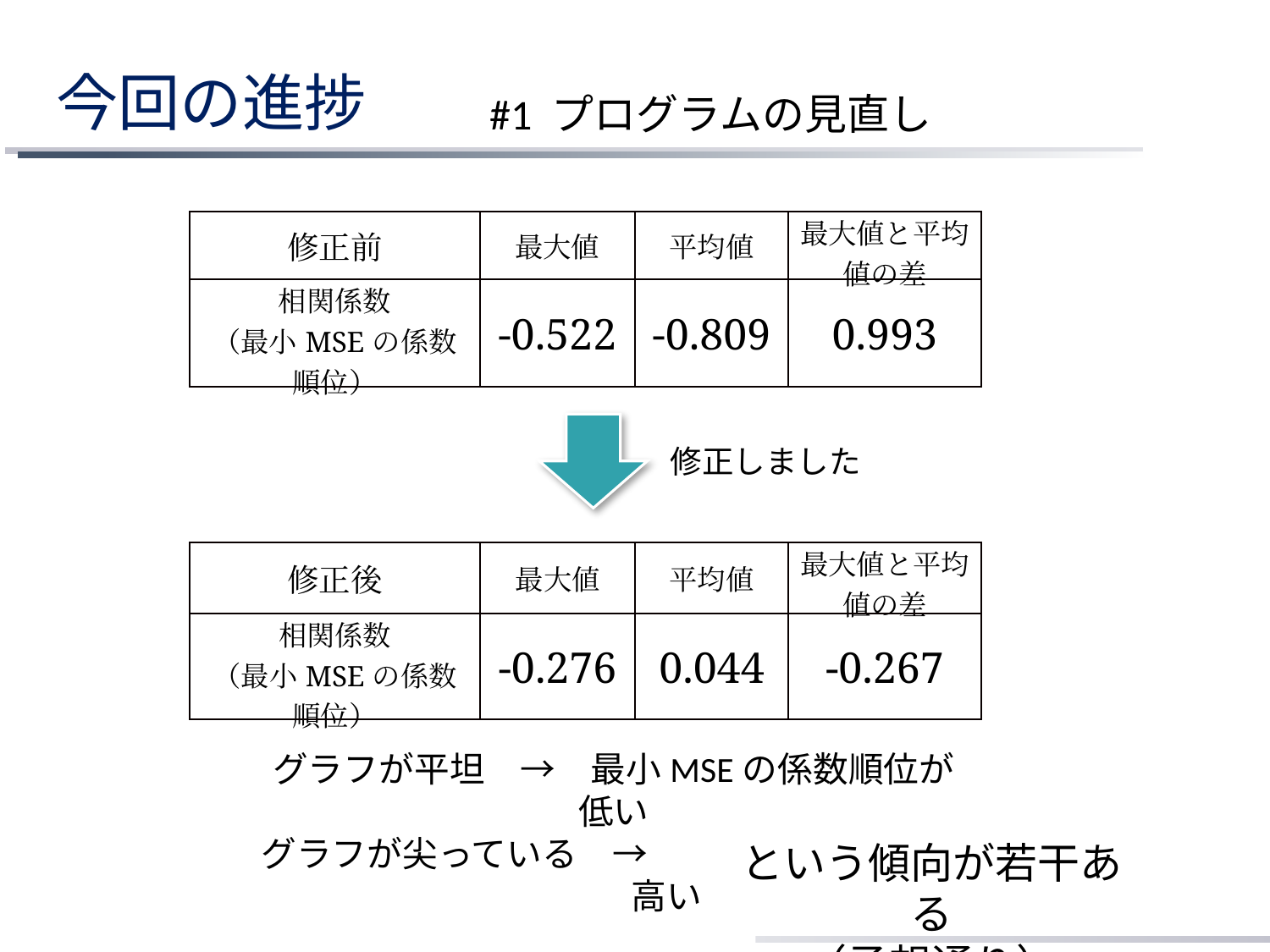

7
# 今回の進捗
#1 プログラムの見直し
| 修正前 | 最大値 | 平均値 | 最大値と平均値の差 |
| --- | --- | --- | --- |
| 相関係数 （最小MSEの係数順位） | -0.522 | -0.809 | 0.993 |

修正しました
| 修正後 | 最大値 | 平均値 | 最大値と平均値の差 |
| --- | --- | --- | --- |
| 相関係数 （最小MSEの係数順位） | -0.276 | 0.044 | -0.267 |
グラフが平坦　→　最小MSEの係数順位が低い
グラフが尖っている　→　　　　　　　　　　　　高い
という傾向が若干ある
（予想通り）